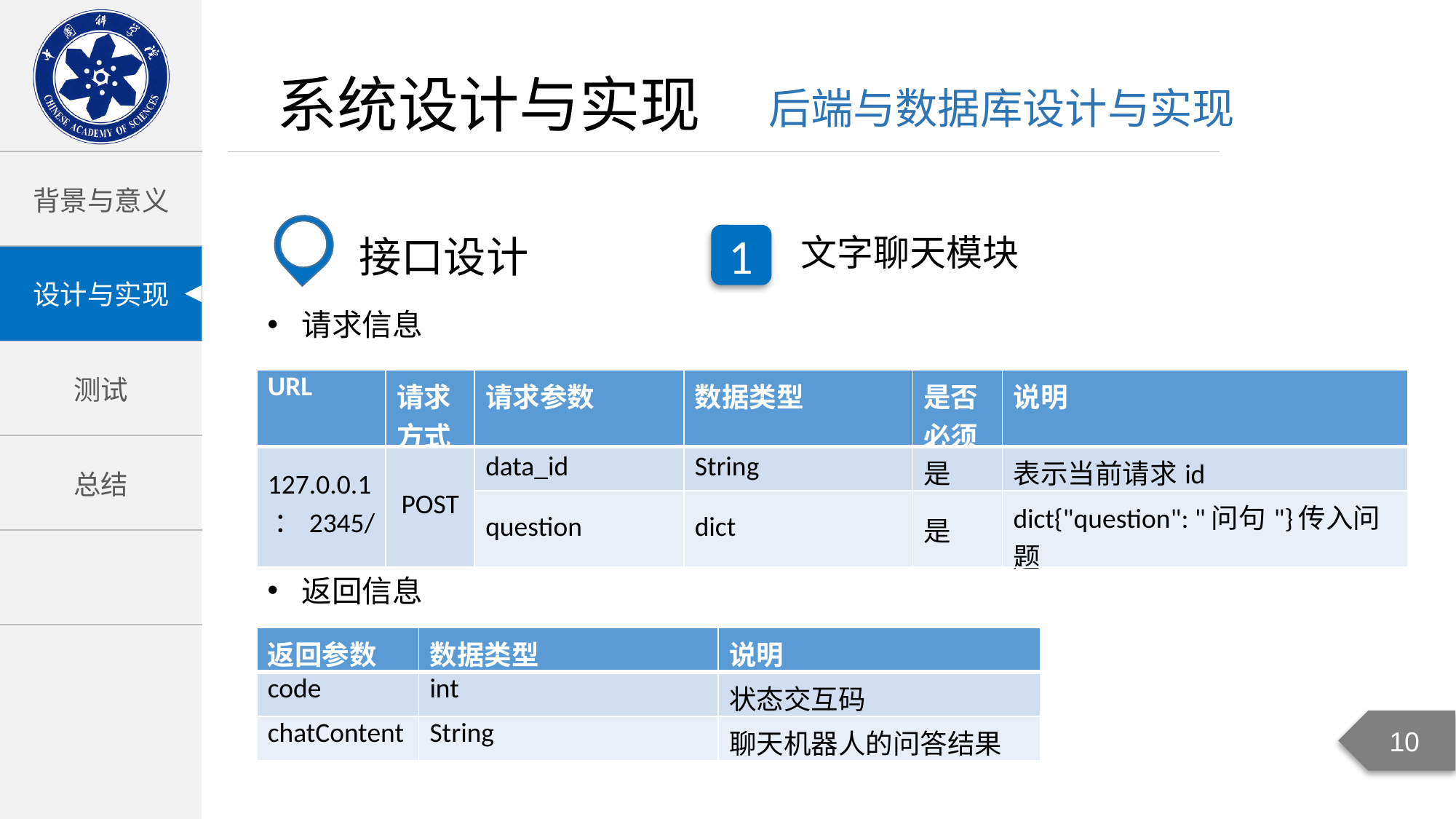

文字聊天模块
接口设计
1
请求信息
| URL | 请求方式 | 请求参数 | 数据类型 | 是否必须 | 说明 |
| --- | --- | --- | --- | --- | --- |
| 127.0.0.1：2345/ | POST | data\_id | String | 是 | 表示当前请求id |
|  |  | question | dict | 是 | dict{"question": "问句"}传入问题 |
返回信息
| 返回参数 | 数据类型 | 说明 |
| --- | --- | --- |
| code | int | 状态交互码 |
| chatContent | String | 聊天机器人的问答结果 |